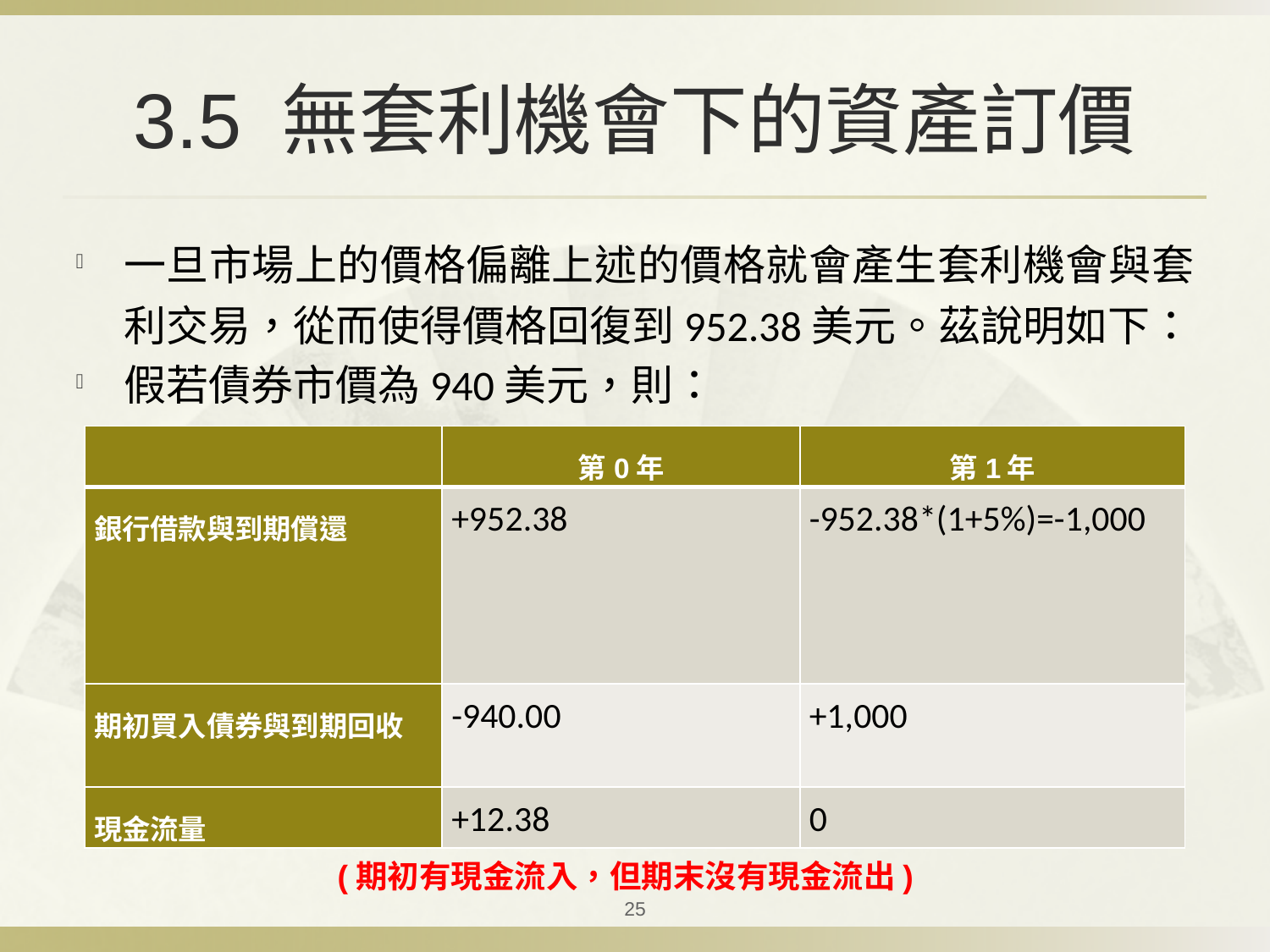

# 3.5 無套利機會下的資產訂價
一旦市場上的價格偏離上述的價格就會產生套利機會與套利交易，從而使得價格回復到952.38美元。茲說明如下：
假若債券市價為940美元，則：

|  | 第0年 | 第1年 |
| --- | --- | --- |
| 銀行借款與到期償還 | +952.38 | -952.38\*(1+5%)=-1,000 |
| 期初買入債券與到期回收 | -940.00 | +1,000 |
| 現金流量 | +12.38 | 0 |
(期初有現金流入，但期末沒有現金流出)
25